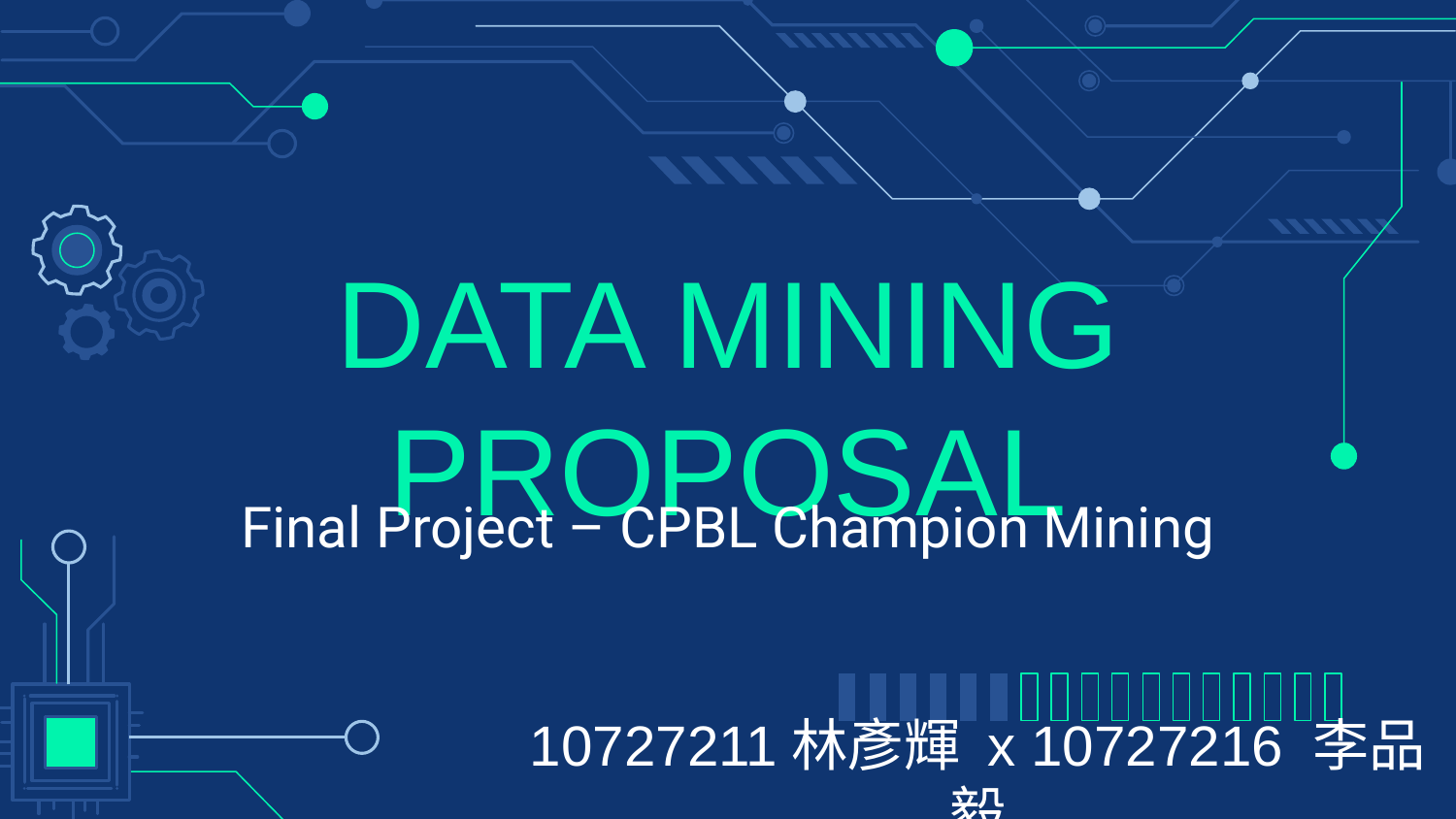

# DATA MINING PROPOSAL
Final Project – CPBL Champion Mining
10727211林彥輝 x 10727216 李品毅